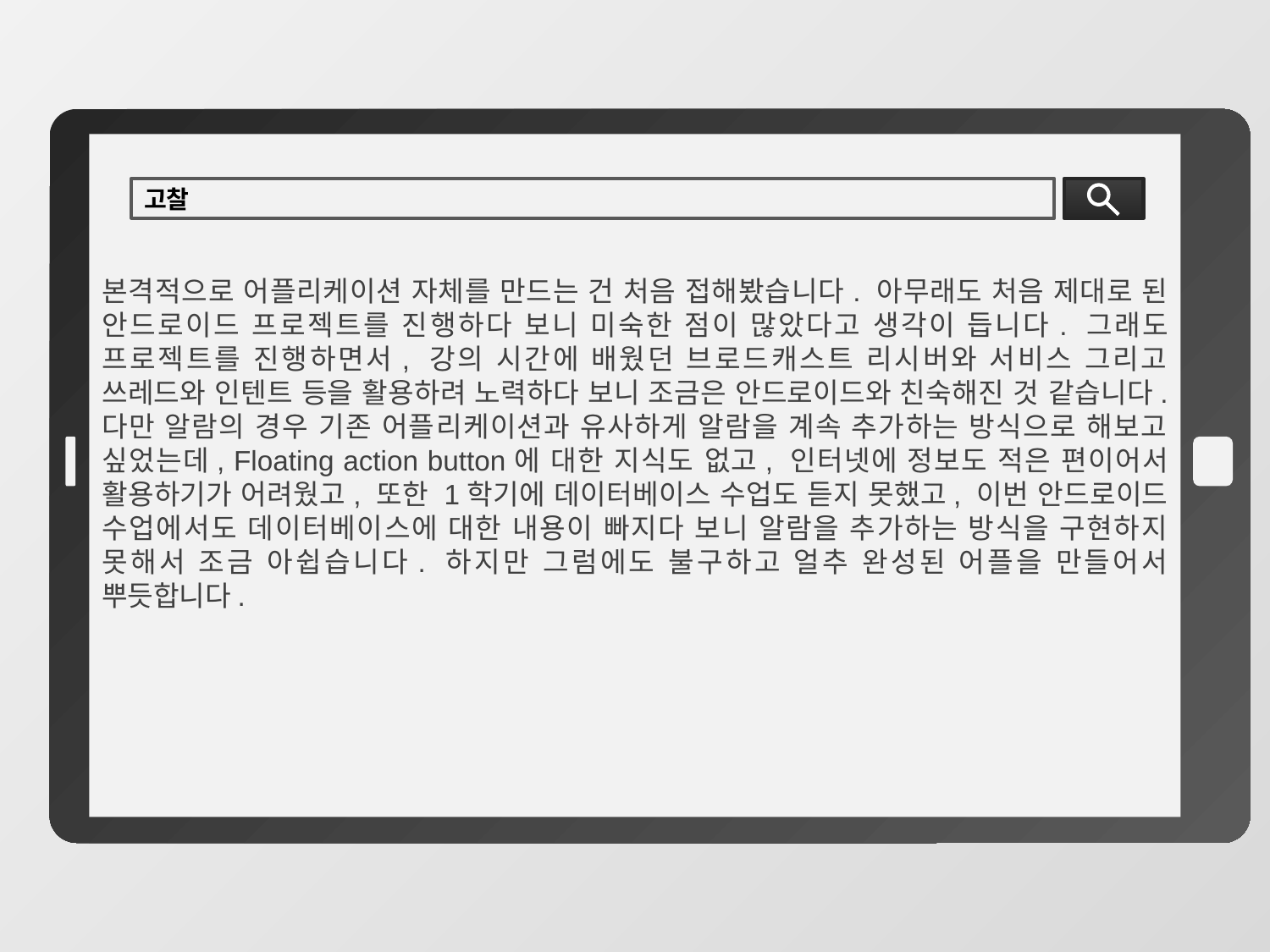

고찰

본격적으로 어플리케이션 자체를 만드는 건 처음 접해봤습니다. 아무래도 처음 제대로 된 안드로이드 프로젝트를 진행하다 보니 미숙한 점이 많았다고 생각이 듭니다. 그래도 프로젝트를 진행하면서, 강의 시간에 배웠던 브로드캐스트 리시버와 서비스 그리고 쓰레드와 인텐트 등을 활용하려 노력하다 보니 조금은 안드로이드와 친숙해진 것 같습니다. 다만 알람의 경우 기존 어플리케이션과 유사하게 알람을 계속 추가하는 방식으로 해보고 싶었는데, Floating action button에 대한 지식도 없고, 인터넷에 정보도 적은 편이어서 활용하기가 어려웠고, 또한 1학기에 데이터베이스 수업도 듣지 못했고, 이번 안드로이드 수업에서도 데이터베이스에 대한 내용이 빠지다 보니 알람을 추가하는 방식을 구현하지 못해서 조금 아쉽습니다. 하지만 그럼에도 불구하고 얼추 완성된 어플을 만들어서 뿌듯합니다.